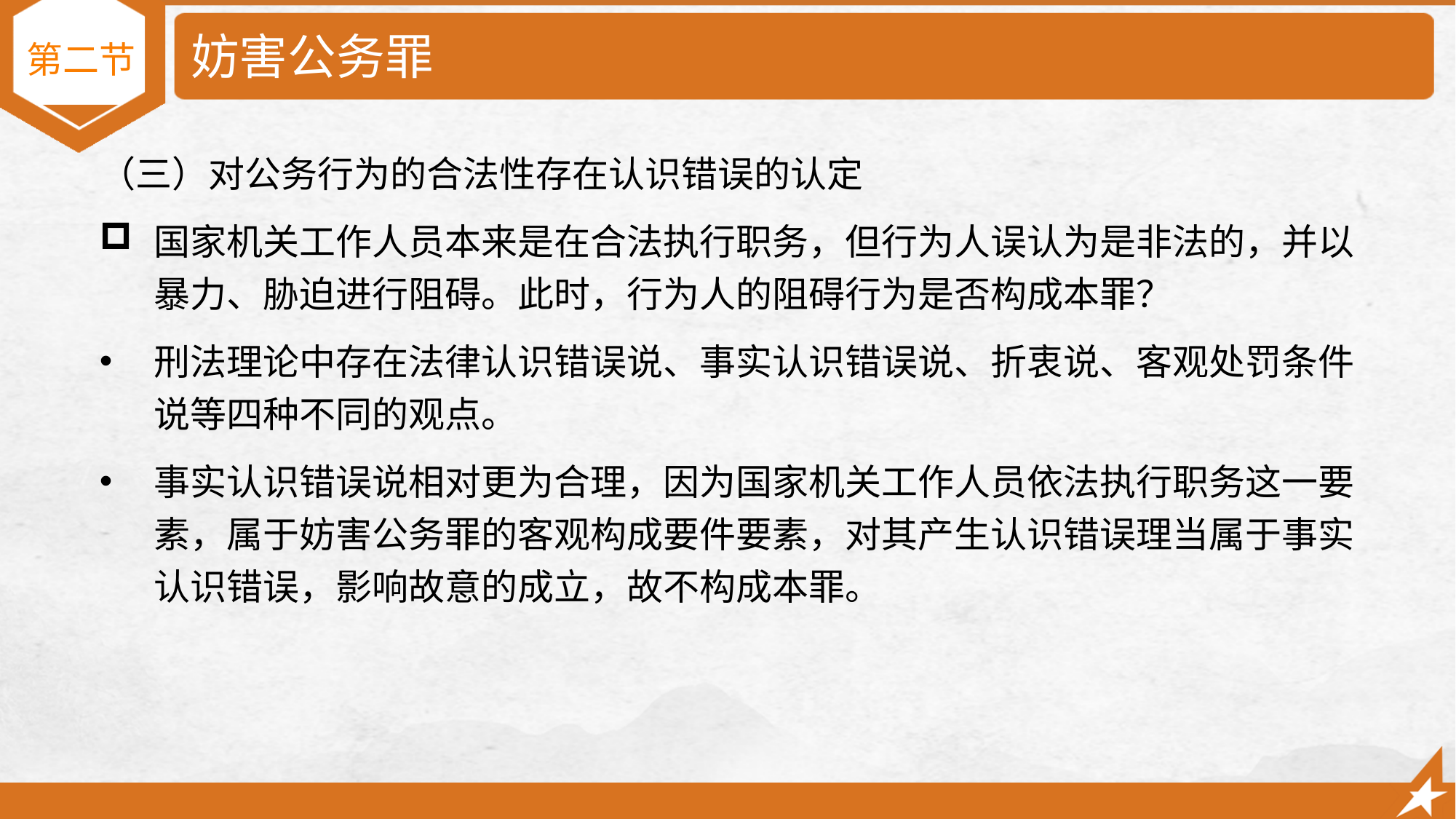

# 妨害公务罪
第二节
（三）对公务行为的合法性存在认识错误的认定
国家机关工作人员本来是在合法执行职务，但行为人误认为是非法的，并以暴力、胁迫进行阻碍。此时，行为人的阻碍行为是否构成本罪？
刑法理论中存在法律认识错误说、事实认识错误说、折衷说、客观处罚条件说等四种不同的观点。
事实认识错误说相对更为合理，因为国家机关工作人员依法执行职务这一要素，属于妨害公务罪的客观构成要件要素，对其产生认识错误理当属于事实认识错误，影响故意的成立，故不构成本罪。